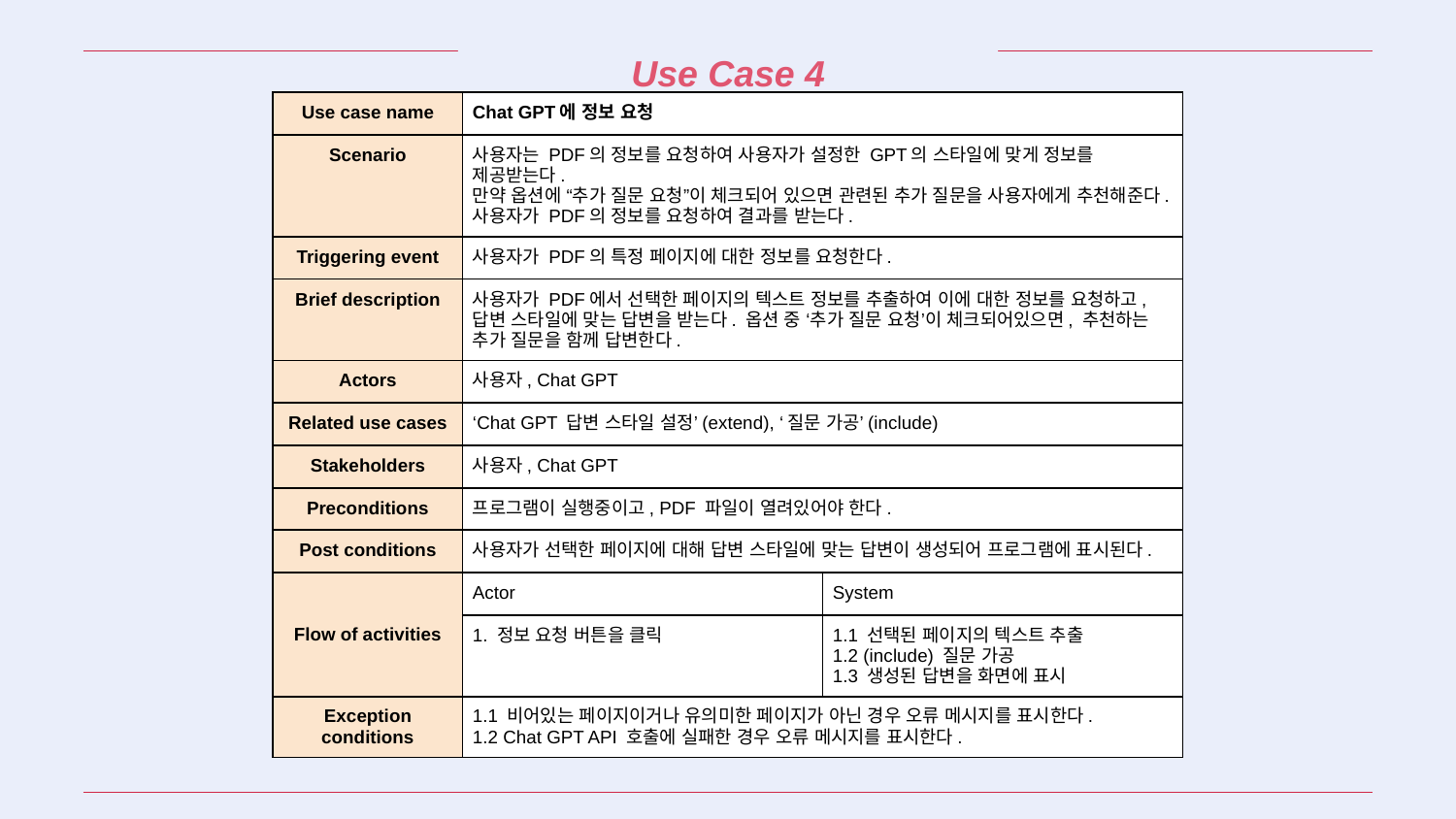

Use Case 4
| Use case name | Chat GPT에 정보 요청 |  |
| --- | --- | --- |
| Scenario | 사용자는 PDF의 정보를 요청하여 사용자가 설정한 GPT의 스타일에 맞게 정보를 제공받는다. 만약 옵션에 “추가 질문 요청”이 체크되어 있으면 관련된 추가 질문을 사용자에게 추천해준다. 사용자가 PDF의 정보를 요청하여 결과를 받는다. |  |
| Triggering event | 사용자가 PDF의 특정 페이지에 대한 정보를 요청한다. |  |
| Brief description | 사용자가 PDF에서 선택한 페이지의 텍스트 정보를 추출하여 이에 대한 정보를 요청하고, 답변 스타일에 맞는 답변을 받는다. 옵션 중 ‘추가 질문 요청’이 체크되어있으면, 추천하는 추가 질문을 함께 답변한다. |  |
| Actors | 사용자, Chat GPT |  |
| Related use cases | ‘Chat GPT 답변 스타일 설정’(extend), ‘질문 가공’(include) |  |
| Stakeholders | 사용자, Chat GPT |  |
| Preconditions | 프로그램이 실행중이고, PDF 파일이 열려있어야 한다. |  |
| Post conditions | 사용자가 선택한 페이지에 대해 답변 스타일에 맞는 답변이 생성되어 프로그램에 표시된다. |  |
| Flow of activities | Actor | System |
|  | 1. 정보 요청 버튼을 클릭 | 1.1 선택된 페이지의 텍스트 추출 1.2 (include) 질문 가공 1.3 생성된 답변을 화면에 표시 |
| Exception conditions | 1.1 비어있는 페이지이거나 유의미한 페이지가 아닌 경우 오류 메시지를 표시한다. 1.2 Chat GPT API 호출에 실패한 경우 오류 메시지를 표시한다. |  |